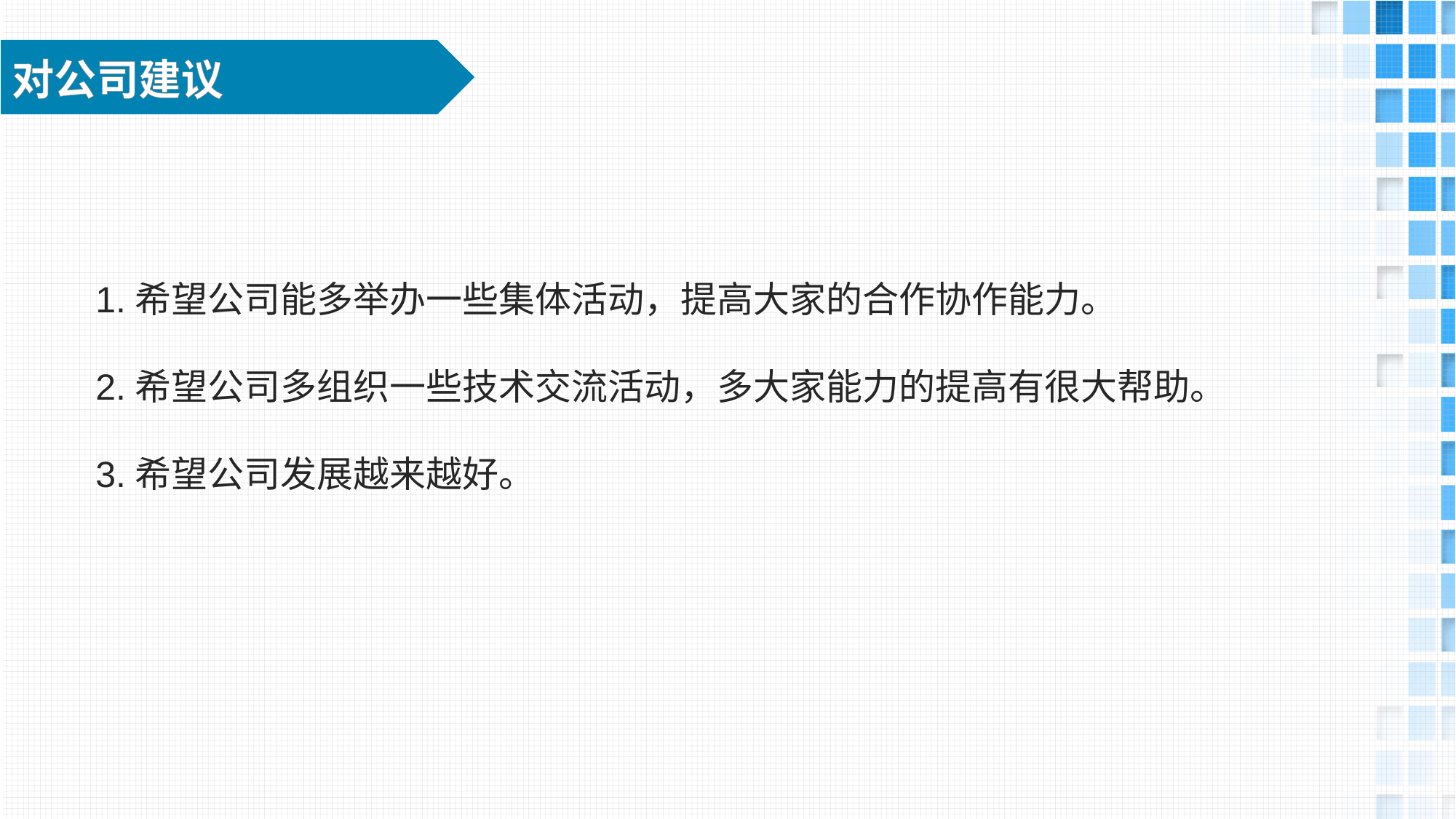

对公司建议

1.希望公司能多举办一些集体活动，提高大家的合作协作能力。

2.希望公司多组织一些技术交流活动，多大家能力的提高有很大帮助。

3.希望公司发展越来越好。